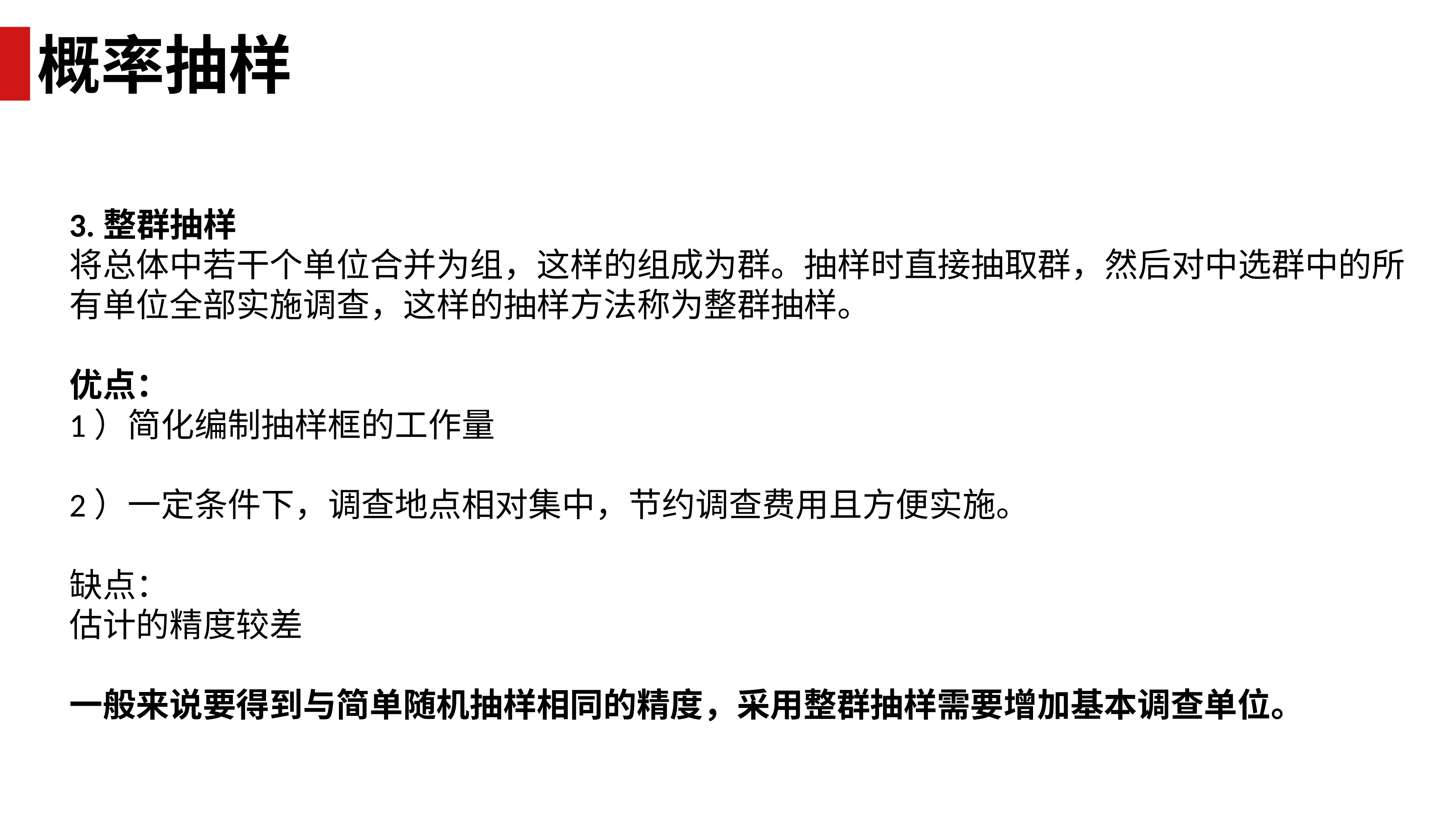

概率抽样

3.整群抽样
将总体中若干个单位合并为组，这样的组成为群。抽样时直接抽取群，然后对中选群中的所有单位全部实施调查，这样的抽样方法称为整群抽样。

优点：
1）简化编制抽样框的工作量

2）一定条件下，调查地点相对集中，节约调查费用且方便实施。

缺点：
估计的精度较差

一般来说要得到与简单随机抽样相同的精度，采用整群抽样需要增加基本调查单位。
30